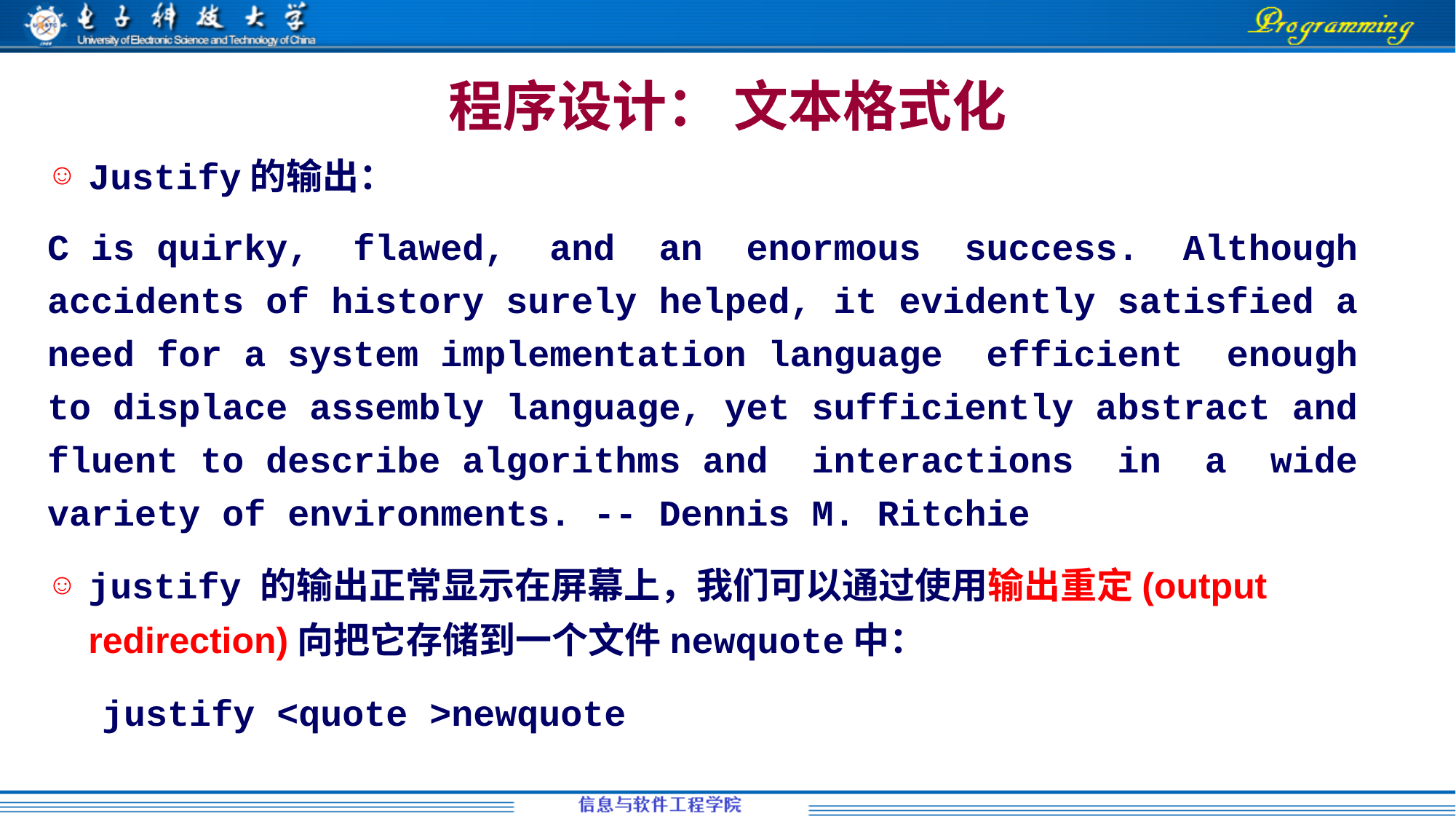

程序设计： 文本格式化
Justify的输出：
C is quirky,  flawed,  and  an  enormous  success.  Although
accidents of history surely helped, it evidently satisfied a
need for a system implementation language  efficient  enough
to displace assembly language, yet sufficiently abstract and
fluent to describe algorithms and  interactions  in  a  wide
variety of environments. -- Dennis M. Ritchie
justify 的输出正常显示在屏幕上，我们可以通过使用输出重定(output redirection)向把它存储到一个文件newquote中：
justify <quote >newquote